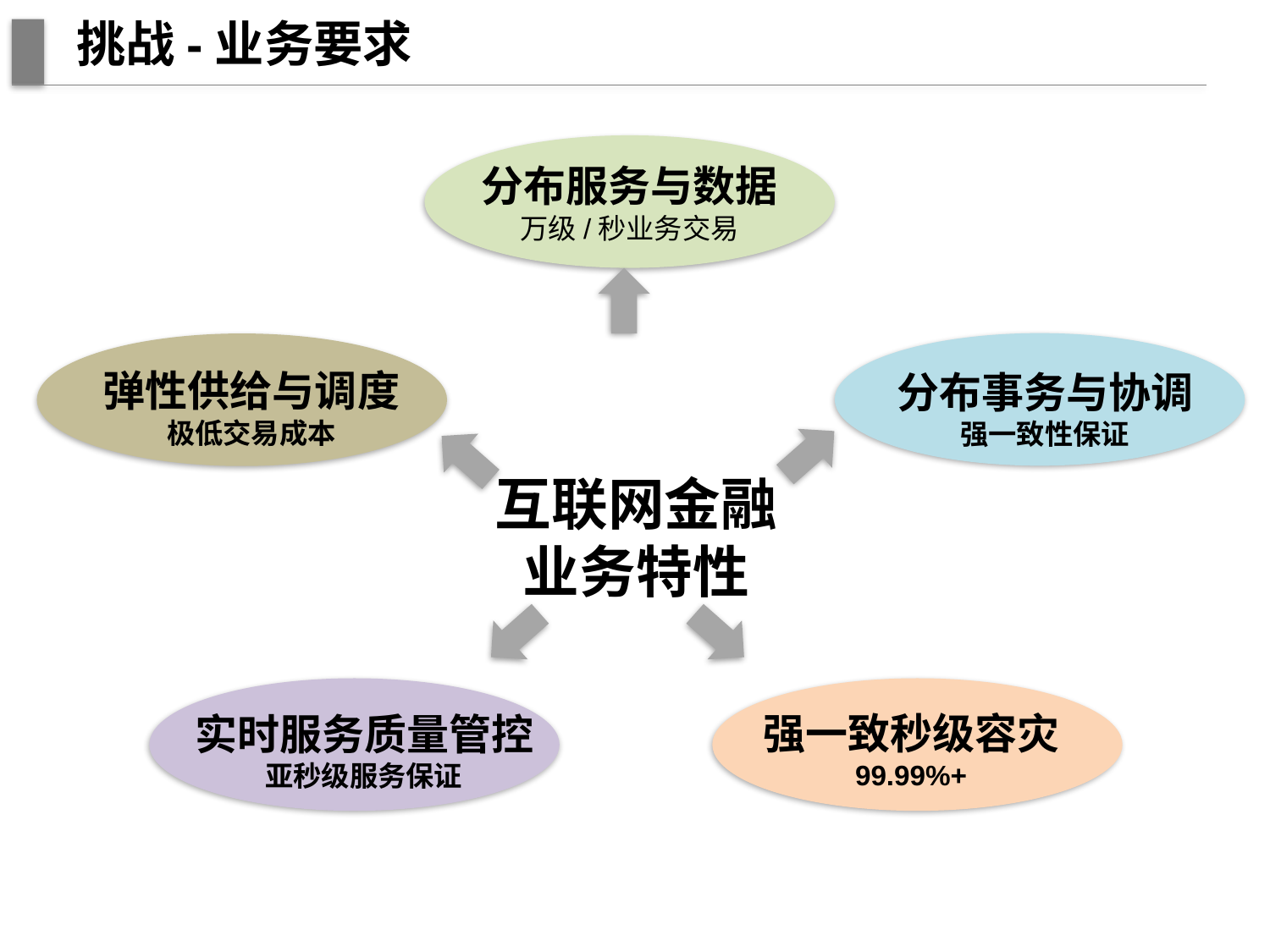

# 挑战-业务要求

分布服务与数据
万级/秒业务交易

弹性供给与调度
极低交易成本
分布事务与协调
强一致性保证

互联网金融业务特性

强一致秒级容灾
99.99%+
实时服务质量管控
亚秒级服务保证